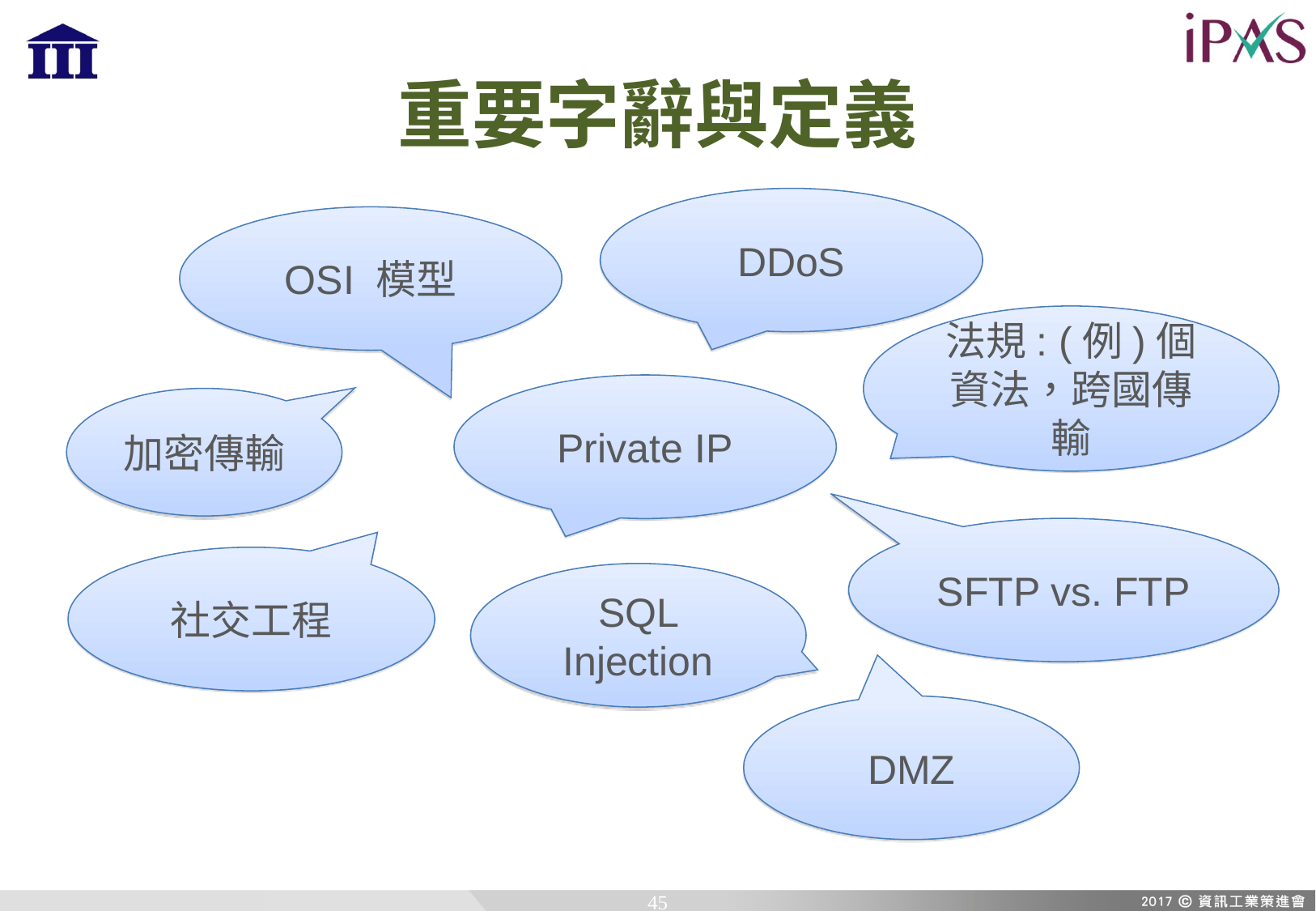

# 重要字辭與定義
DDoS
OSI 模型
法規: (例)個資法，跨國傳輸
Private IP
加密傳輸
SFTP vs. FTP
社交工程
SQL Injection
DMZ
45